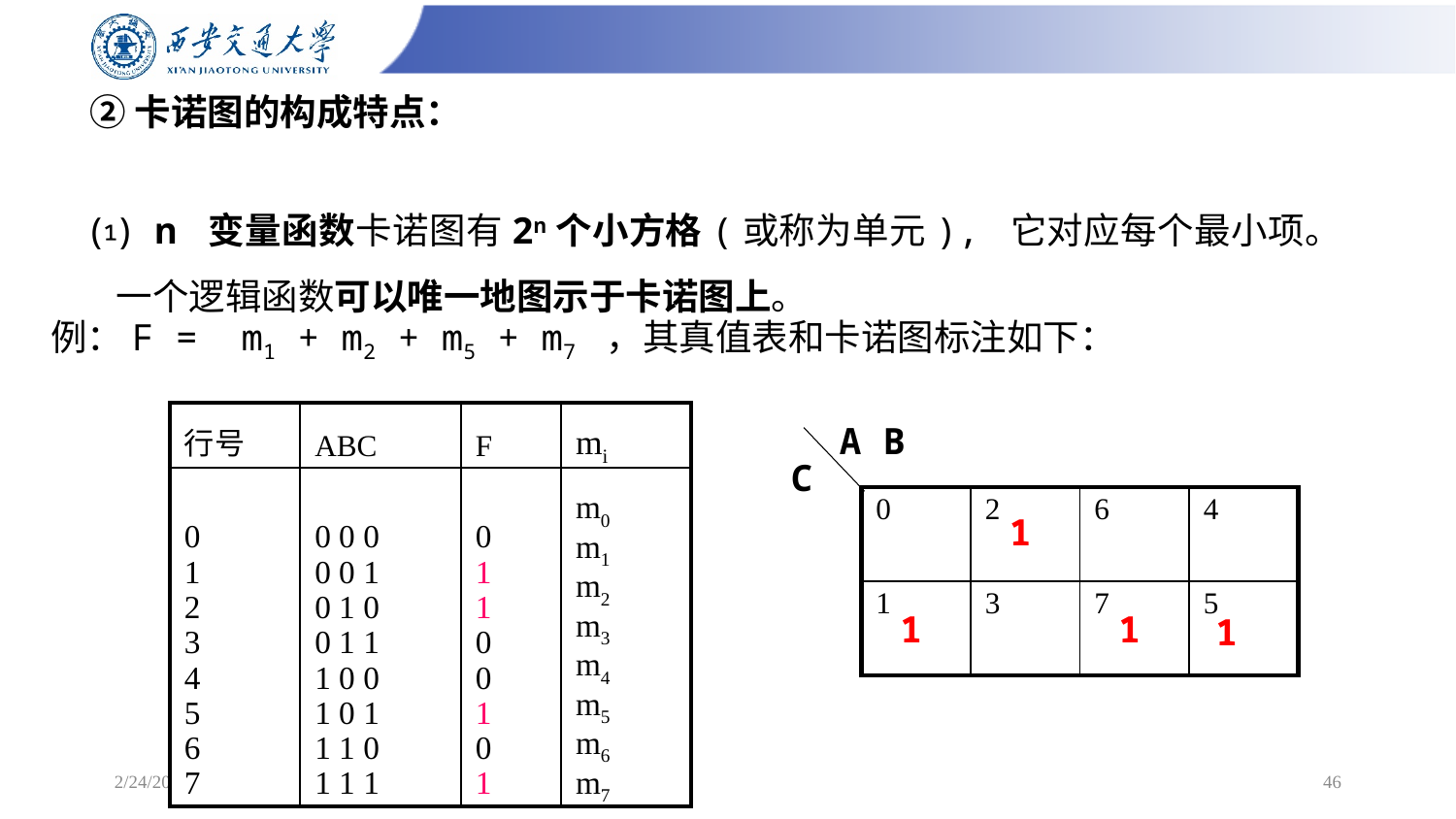

# ②卡诺图的构成特点：
⑴ n 变量函数卡诺图有2n个小方格(或称为单元), 它对应每个最小项。一个逻辑函数可以唯一地图示于卡诺图上。
例：F =  m1 + m2 + m5 + m7 ，其真值表和卡诺图标注如下：
| 行号 | ABC | F | mi |
| --- | --- | --- | --- |
| 0 1 2 3 4 5 6 7 | 0 0 0 0 0 1 0 1 0 0 1 1 1 0 0 1 0 1 1 1 0 1 1 1 | 0 1 1 0 0 1 0 1 | m0 m1 m2 m3 m4 m5 m6 m7 |
A B

C
| 0 | 2 | 6 | 4 |
| --- | --- | --- | --- |
| 1 | 3 | 7 | 5 |
1
1
1
1
2/24/2025
46